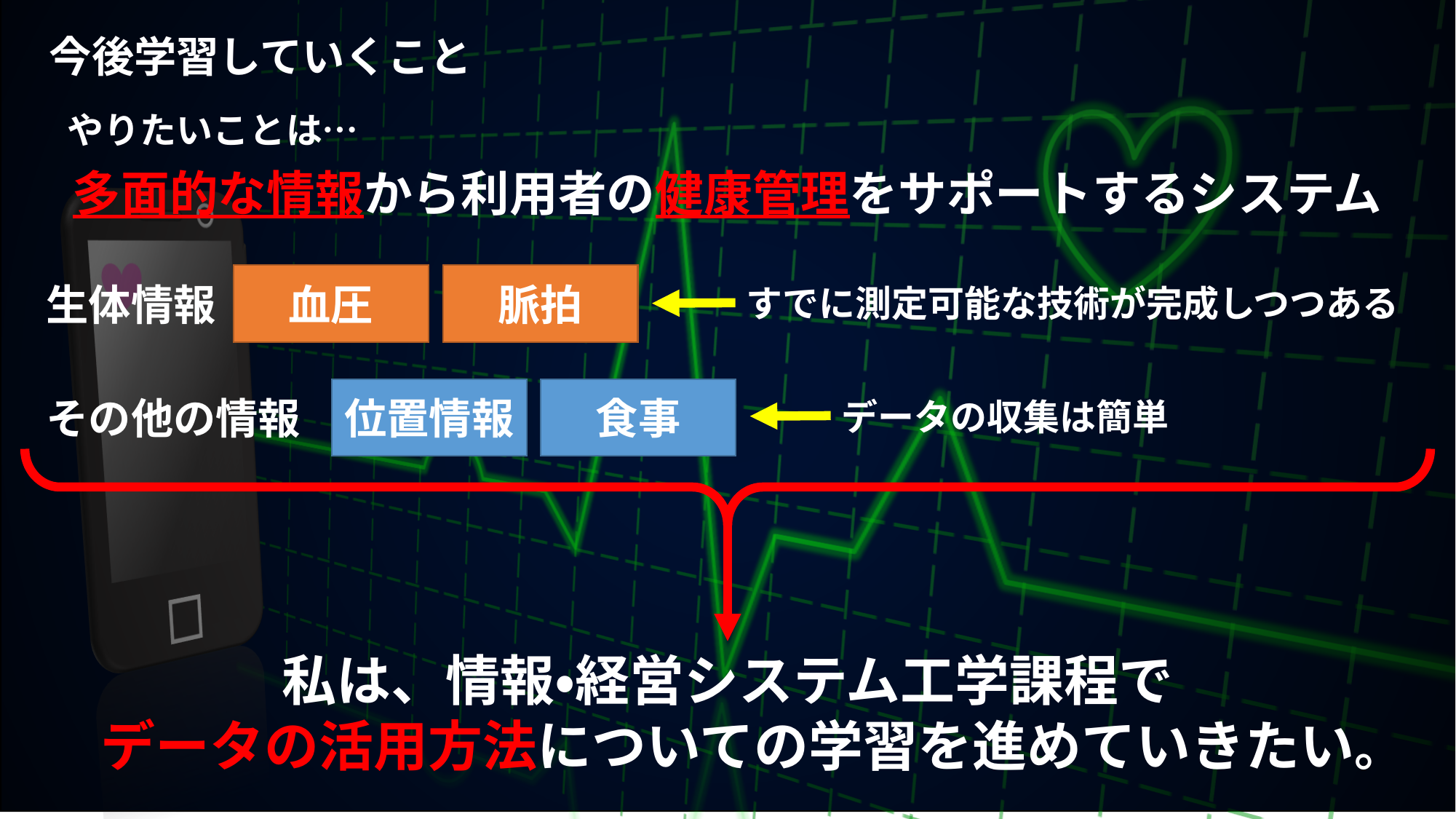

今後学習していくこと
やりたいことは…
多面的な情報から利用者の健康管理をサポートするシステム
血圧
脈拍
生体情報
すでに測定可能な技術が完成しつつある
位置情報
食事
その他の情報
データの収集は簡単

私は、情報・経営システム工学課程で
データの活用方法についての学習を進めていきたい。